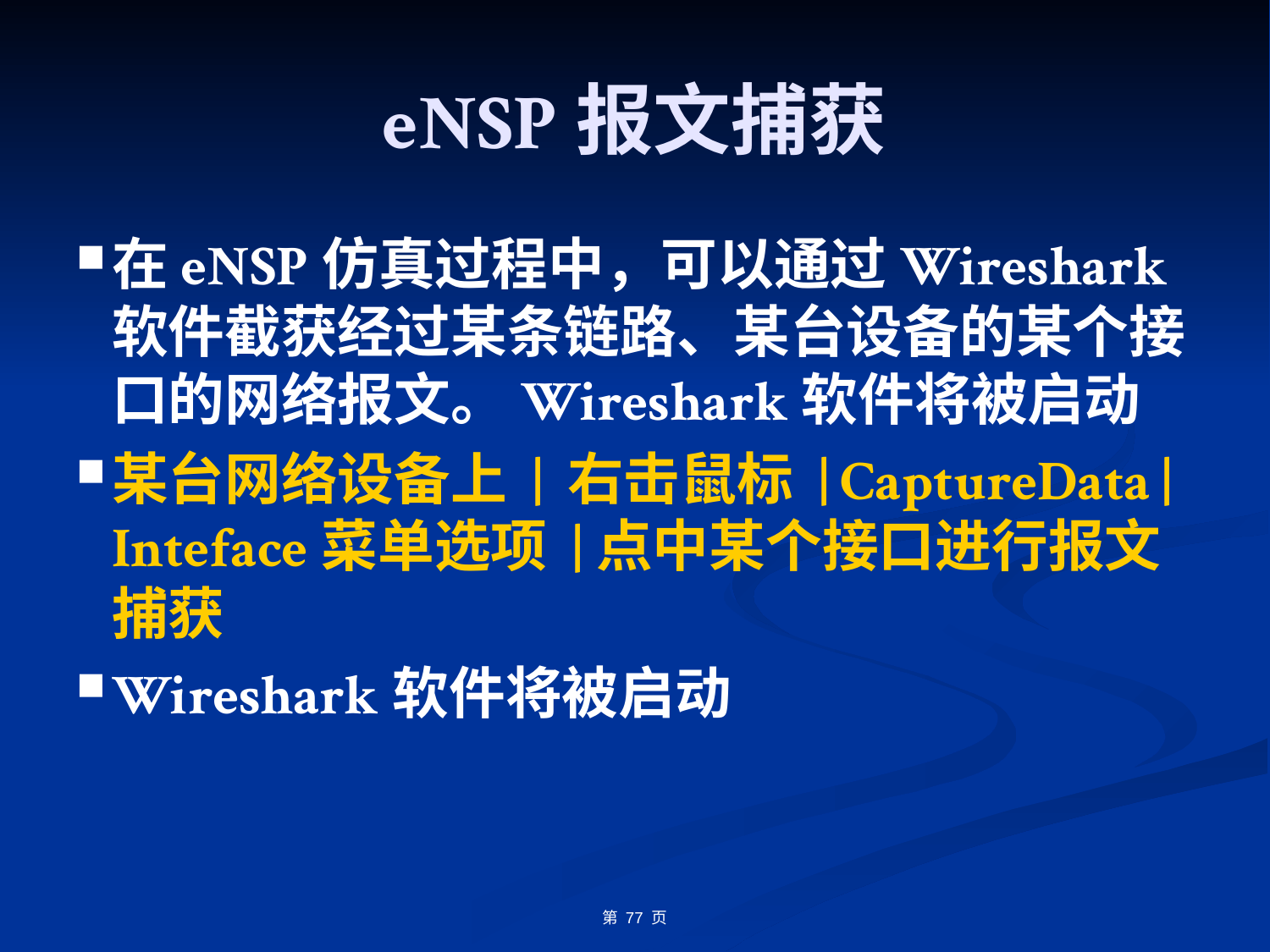

# eNSP报文捕获
在eNSP仿真过程中，可以通过Wireshark软件截获经过某条链路、某台设备的某个接口的网络报文。Wireshark软件将被启动
某台网络设备上 | 右击鼠标 | CaptureData | Inteface菜单选项 |点中某个接口进行报文捕获
Wireshark软件将被启动

第 77 页